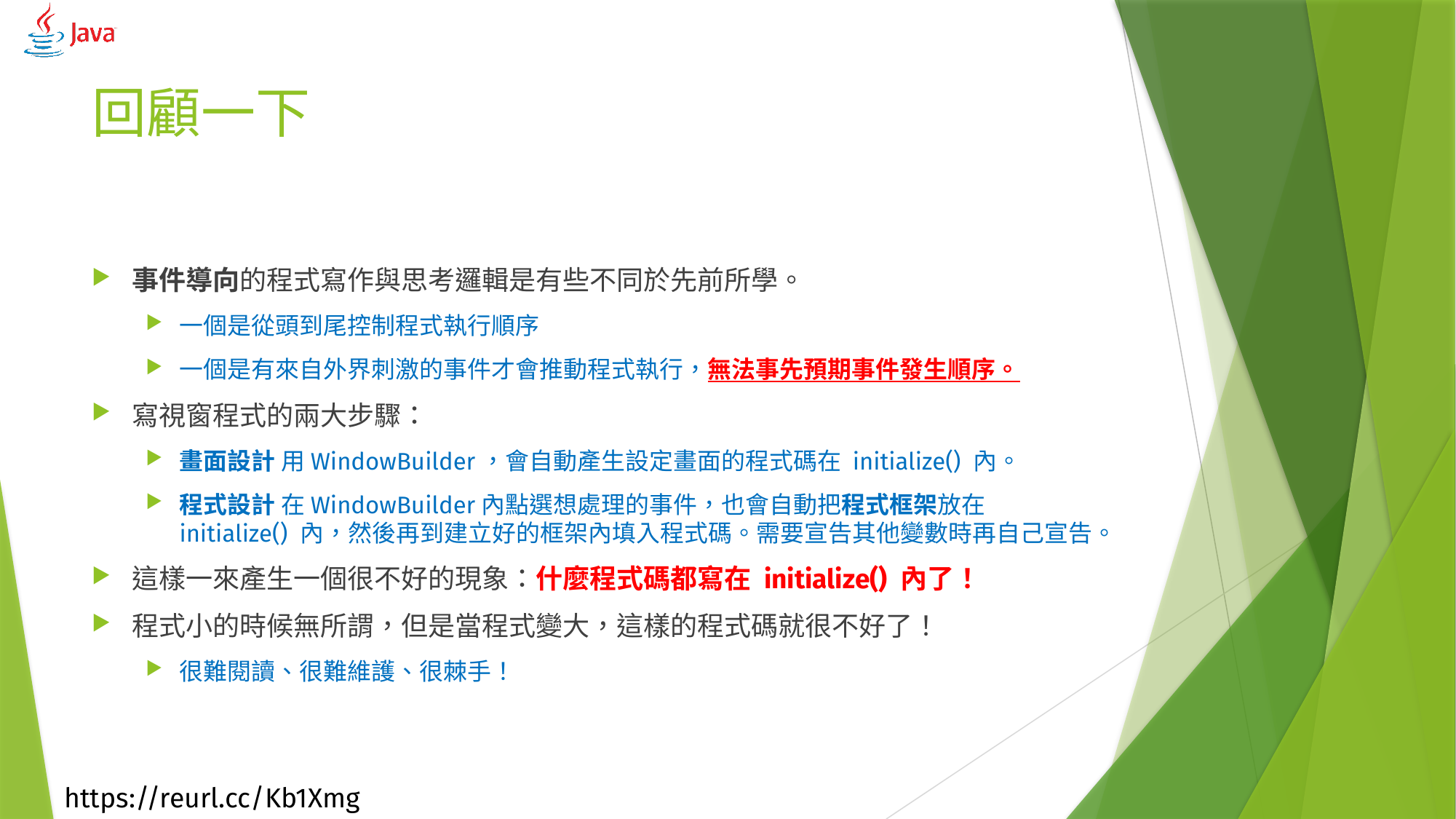

# 回顧一下
事件導向的程式寫作與思考邏輯是有些不同於先前所學。
一個是從頭到尾控制程式執行順序
一個是有來自外界刺激的事件才會推動程式執行，無法事先預期事件發生順序。
寫視窗程式的兩大步驟：
畫面設計 用WindowBuilder，會自動產生設定畫面的程式碼在 initialize() 內。
程式設計 在WindowBuilder內點選想處理的事件，也會自動把程式框架放在 initialize() 內，然後再到建立好的框架內填入程式碼。需要宣告其他變數時再自己宣告。
這樣一來產生一個很不好的現象：什麼程式碼都寫在 initialize() 內了！
程式小的時候無所謂，但是當程式變大，這樣的程式碼就很不好了！
很難閱讀、很難維護、很棘手！